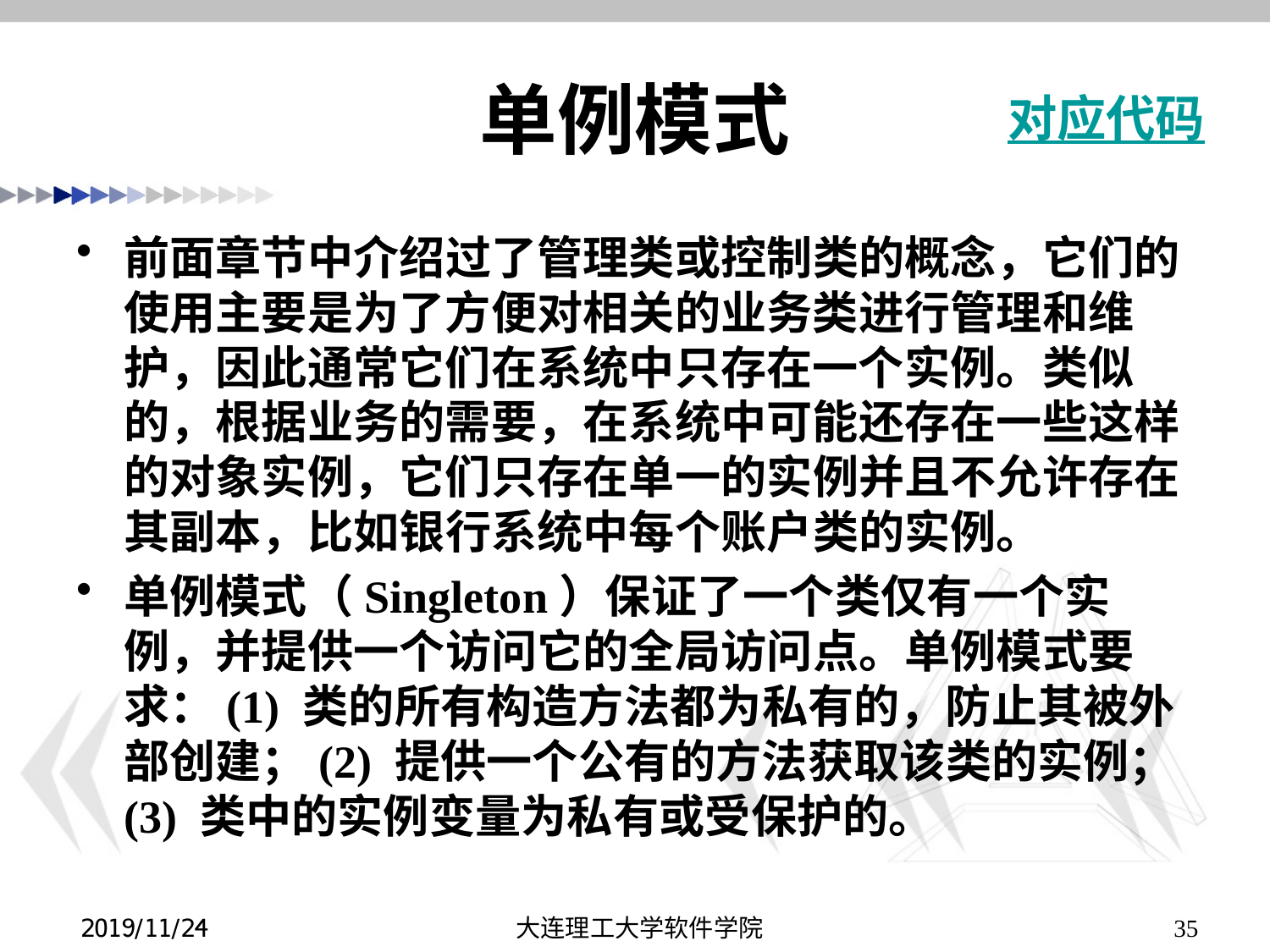

# 单例模式
对应代码
前面章节中介绍过了管理类或控制类的概念，它们的使用主要是为了方便对相关的业务类进行管理和维护，因此通常它们在系统中只存在一个实例。类似的，根据业务的需要，在系统中可能还存在一些这样的对象实例，它们只存在单一的实例并且不允许存在其副本，比如银行系统中每个账户类的实例。
单例模式（Singleton）保证了一个类仅有一个实例，并提供一个访问它的全局访问点。单例模式要求：(1) 类的所有构造方法都为私有的，防止其被外部创建；(2) 提供一个公有的方法获取该类的实例；(3) 类中的实例变量为私有或受保护的。
2019/11/24
大连理工大学软件学院
35